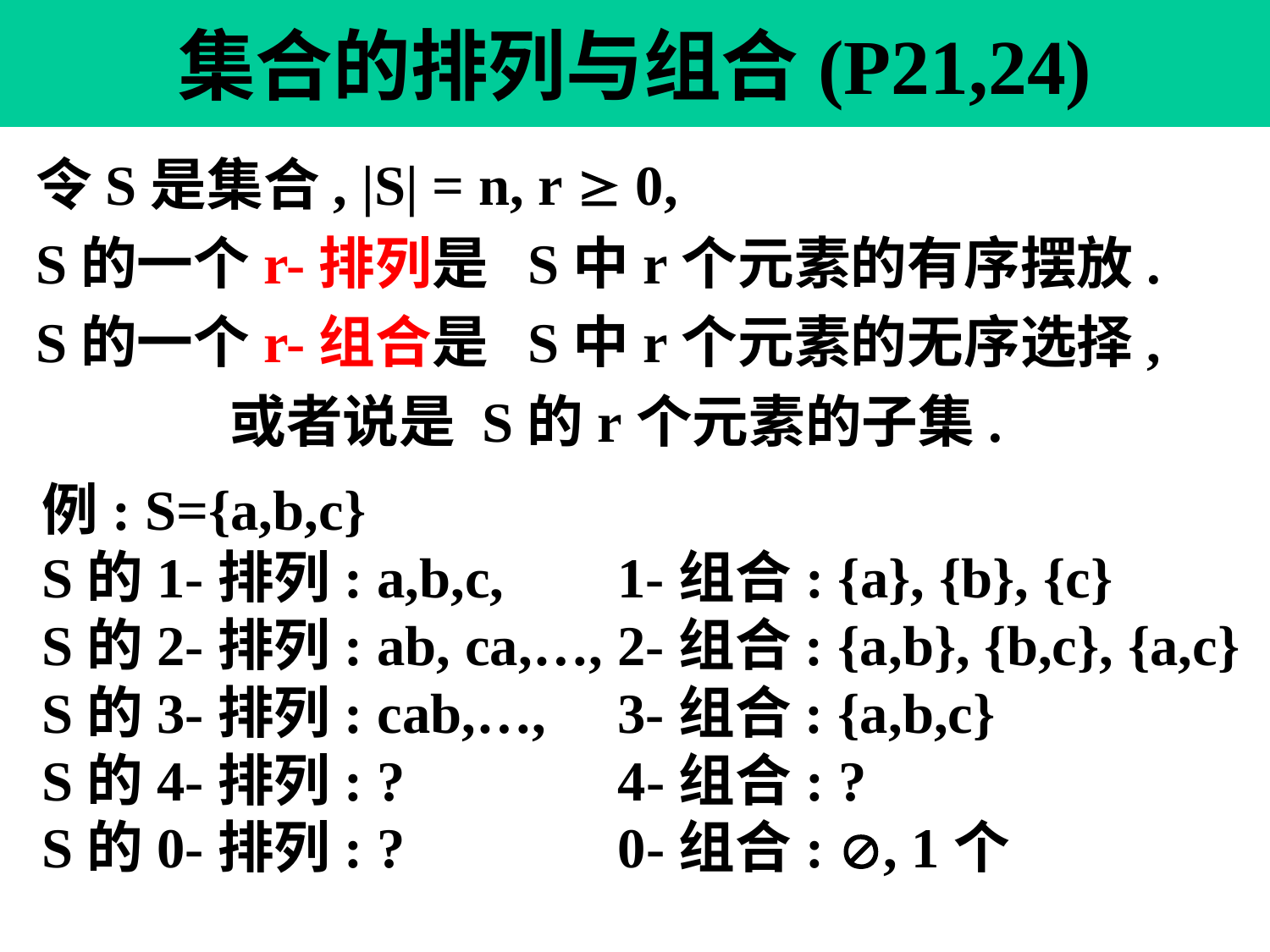

# 集合的排列与组合(P21,24)
令S是集合, |S| = n, r ≥ 0,
S的一个r-排列是  S中r个元素的有序摆放.
S的一个r-组合是  S中r个元素的无序选择,
              或者说是 S的r个元素的子集.
例: S={a,b,c}
S的1-排列: a,b,c,        1-组合: {a}, {b}, {c}
S的2-排列: ab, ca,…, 2-组合: {a,b}, {b,c}, {a,c}
S的3-排列: cab,…,     3-组合: {a,b,c}
S的4-排列: ?               4-组合: ?
S的0-排列: ?               0-组合: ∅, 1个